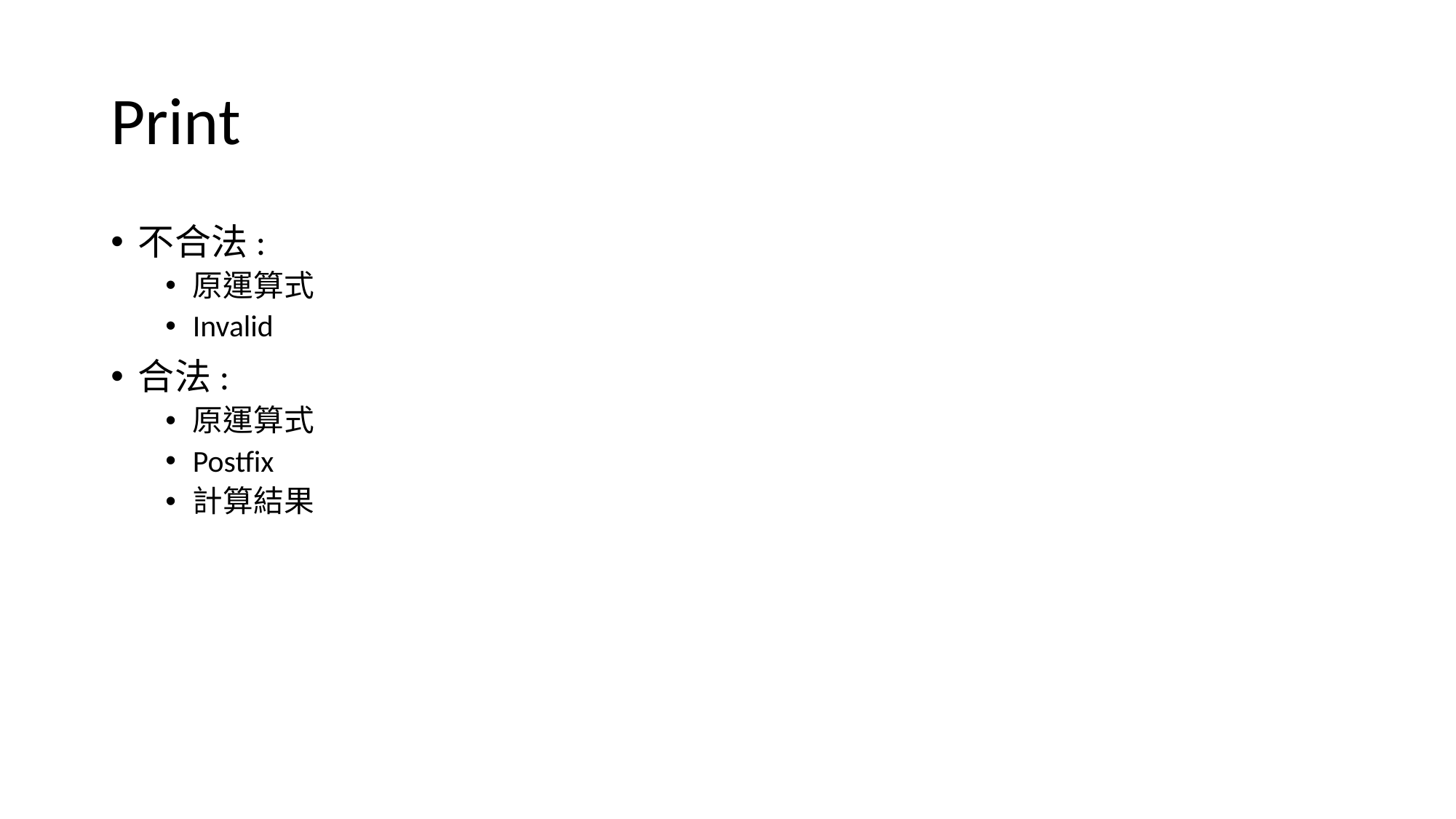

# Print
不合法:
原運算式
Invalid
合法:
原運算式
Postfix
計算結果